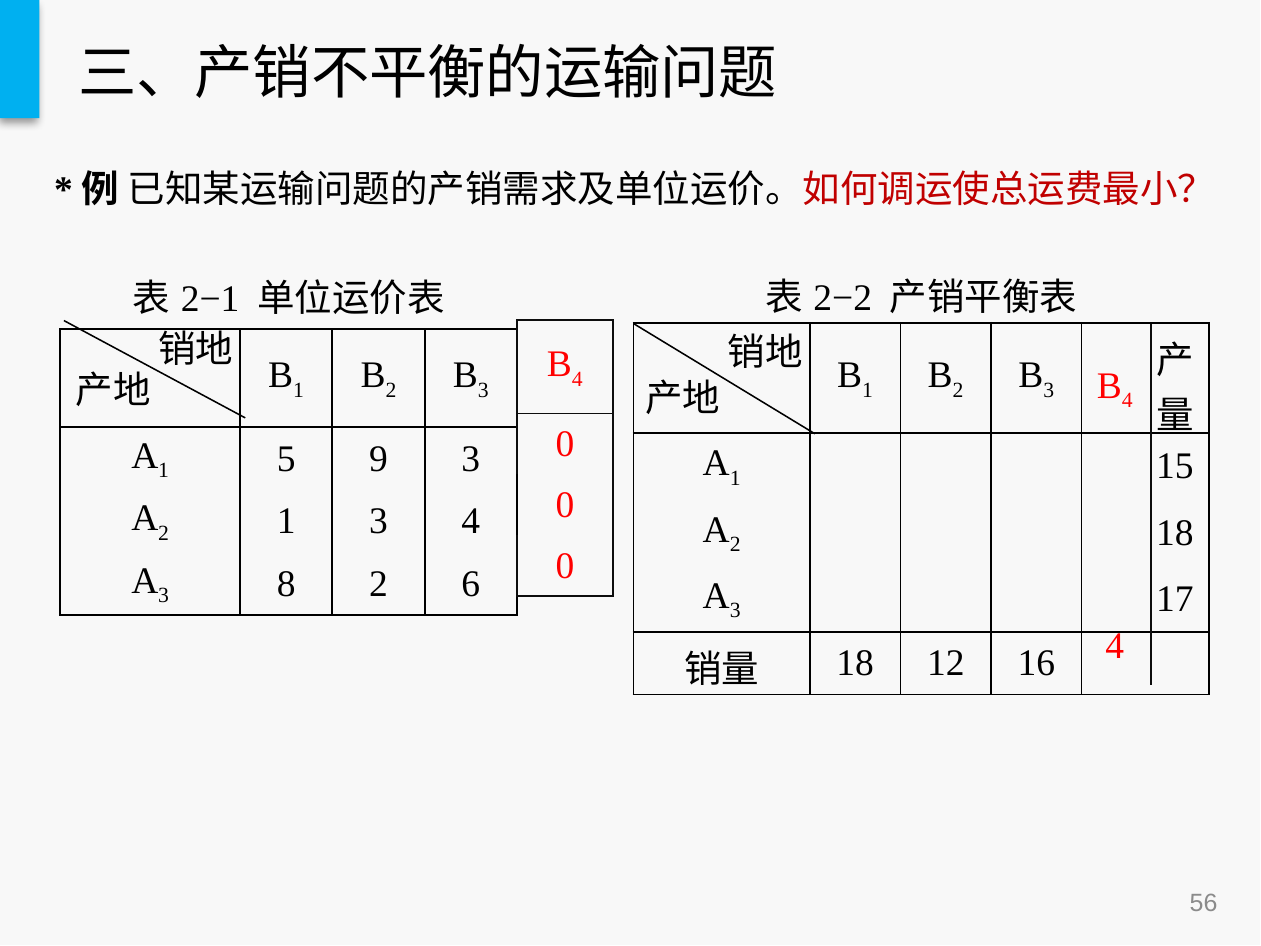

# 三、产销不平衡的运输问题
*例 已知某运输问题的产销需求及单位运价。如何调运使总运费最小？
| 表2−1 单位运价表 |  |  |  |
| --- | --- | --- | --- |
|  | B1 | B2 | B3 |
| A1 | 5 | 9 | 3 |
| A2 | 1 | 3 | 4 |
| A3 | 8 | 2 | 6 |
| 表2−2 产销平衡表 |  |  |  |  |
| --- | --- | --- | --- | --- |
|  | B1 | B2 | B3 | 产 量 |
| A1 |  |  |  | 15 |
| A2 |  |  |  | 18 |
| A3 |  |  |  | 17 |
| 销量 | 18 | 12 | 16 |  |
销地
产地
| B4 |
| --- |
| 0 |
| 0 |
| 0 |
销地
产地
| B4 |
| --- |
|  |
|  |
| 4 |
56